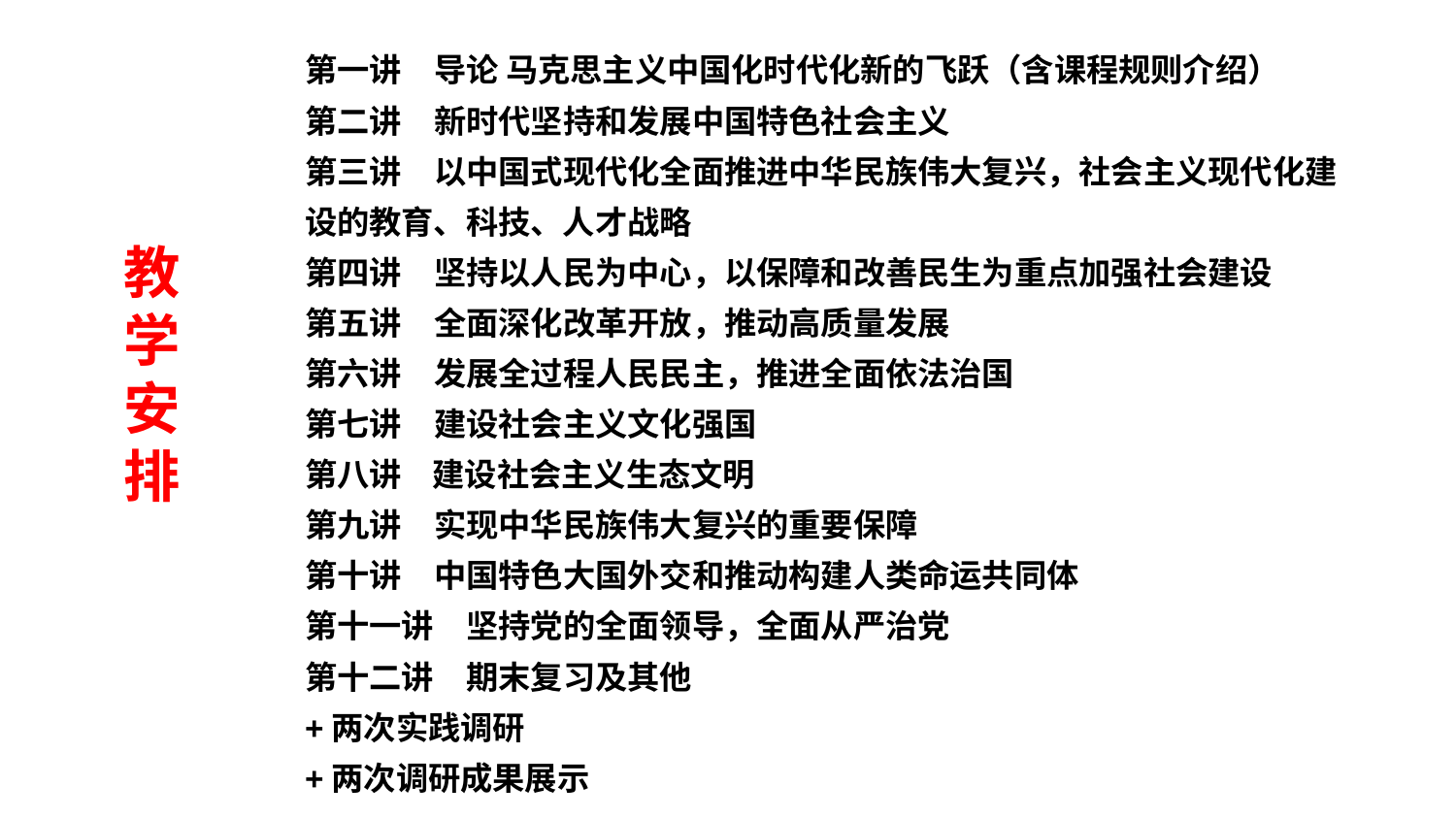

第一讲  导论 马克思主义中国化时代化新的飞跃（含课程规则介绍）
第二讲  新时代坚持和发展中国特色社会主义
第三讲  以中国式现代化全面推进中华民族伟大复兴，社会主义现代化建设的教育、科技、人才战略
第四讲  坚持以人民为中心，以保障和改善民生为重点加强社会建设
第五讲  全面深化改革开放，推动高质量发展
第六讲  发展全过程人民民主，推进全面依法治国
第七讲  建设社会主义文化强国
第八讲   建设社会主义生态文明
第九讲  实现中华民族伟大复兴的重要保障
第十讲  中国特色大国外交和推动构建人类命运共同体
第十一讲  坚持党的全面领导，全面从严治党
第十二讲  期末复习及其他
+两次实践调研
+两次调研成果展示

教
学
安
排